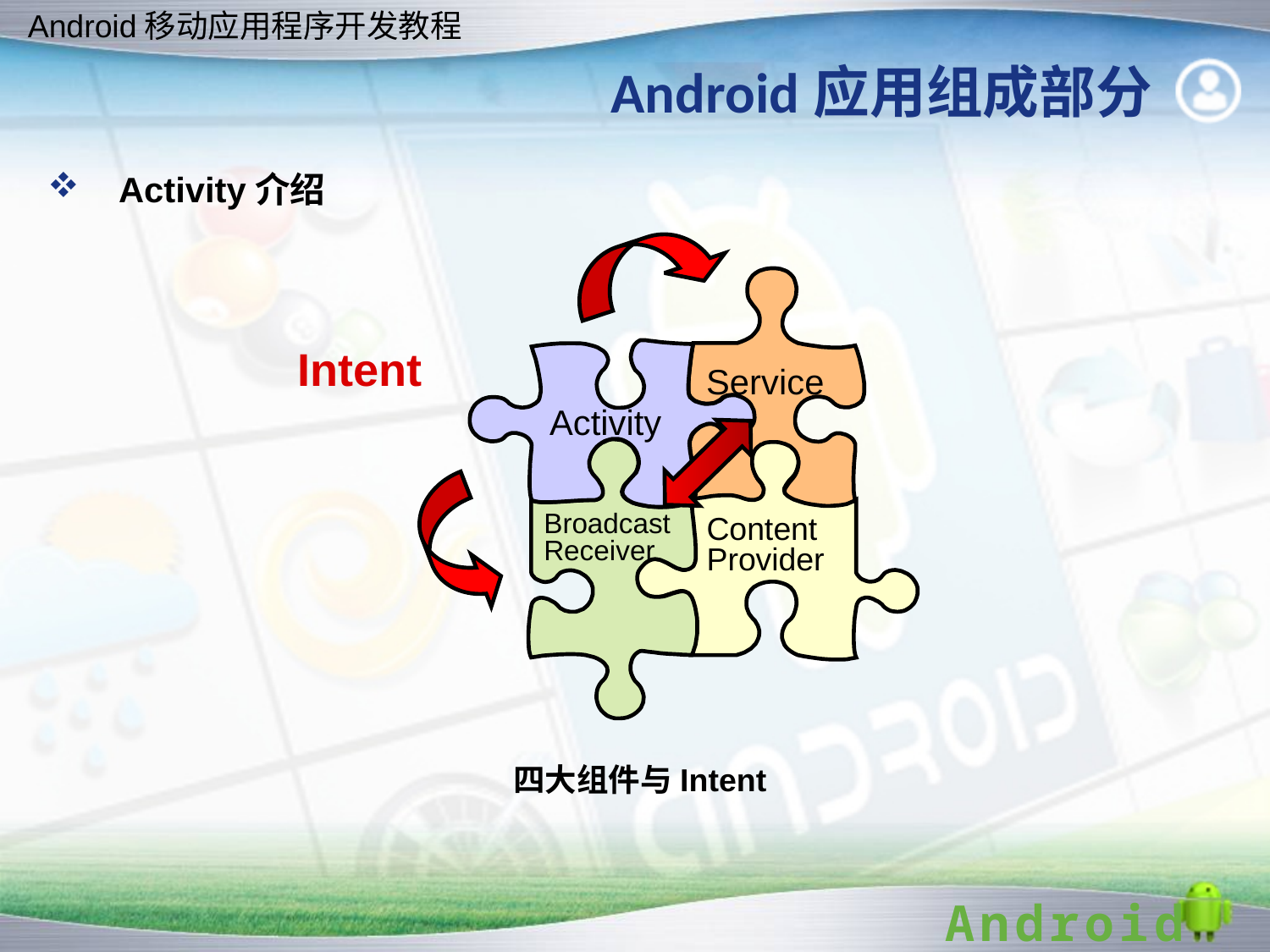

# Android应用组成部分
 Activity介绍

Service
Intent

Activity

Broadcast
Receiver
Content
Provider

四大组件与Intent